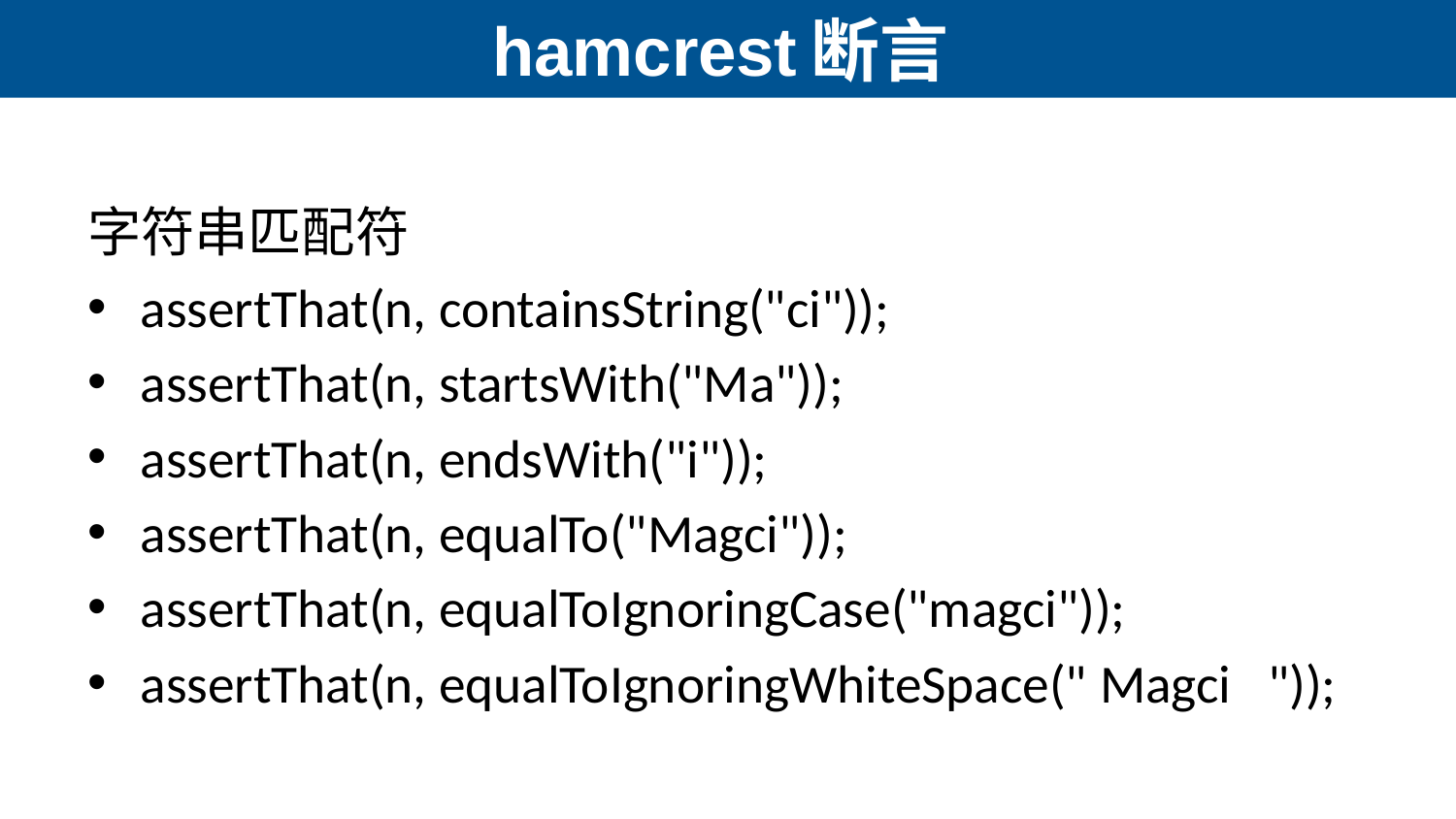

# hamcrest断言
字符串匹配符
assertThat(n, containsString("ci"));
assertThat(n, startsWith("Ma"));
assertThat(n, endsWith("i"));
assertThat(n, equalTo("Magci"));
assertThat(n, equalToIgnoringCase("magci"));
assertThat(n, equalToIgnoringWhiteSpace(" Magci   "));